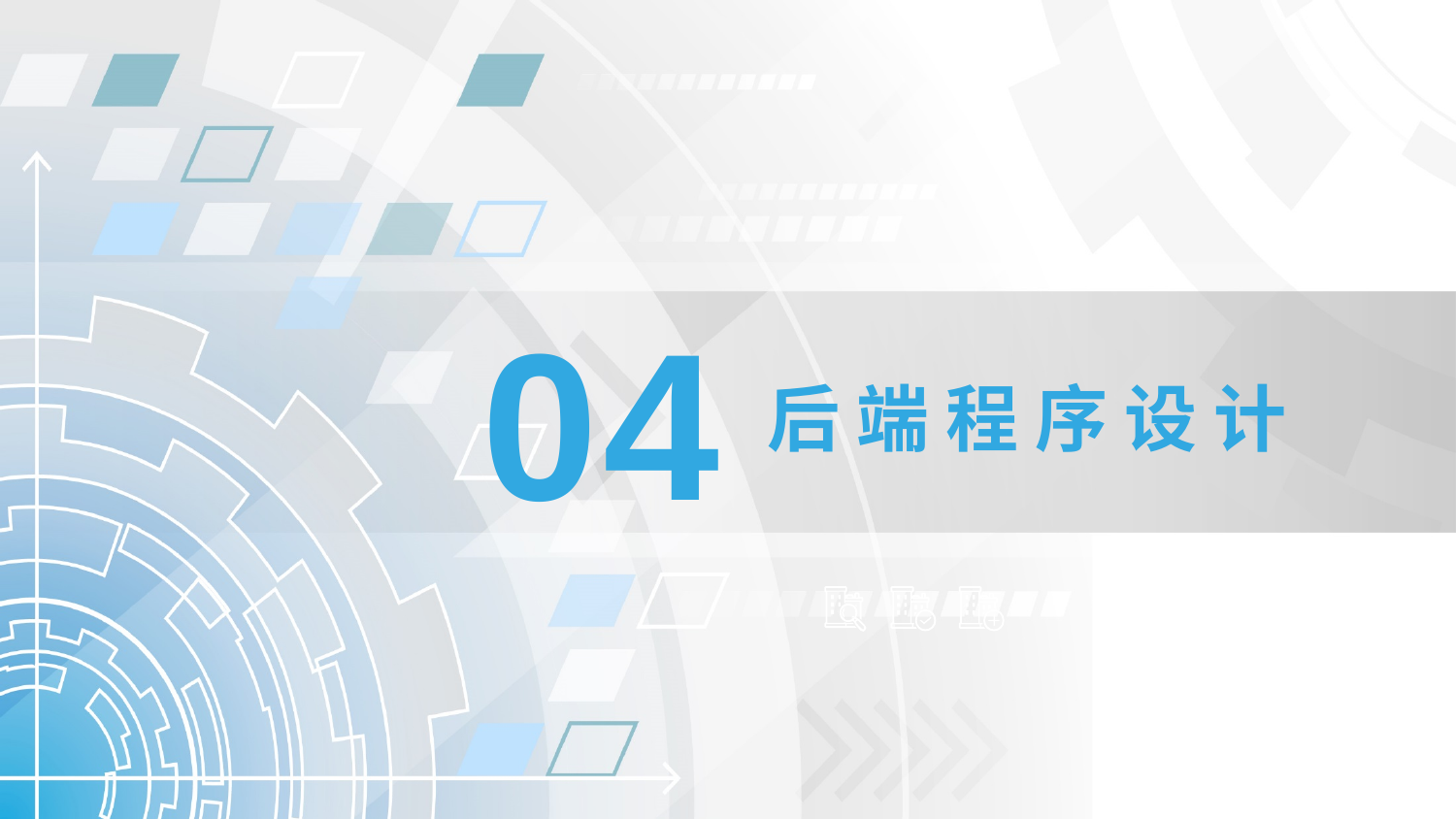

04
后 端 程 序 设 计